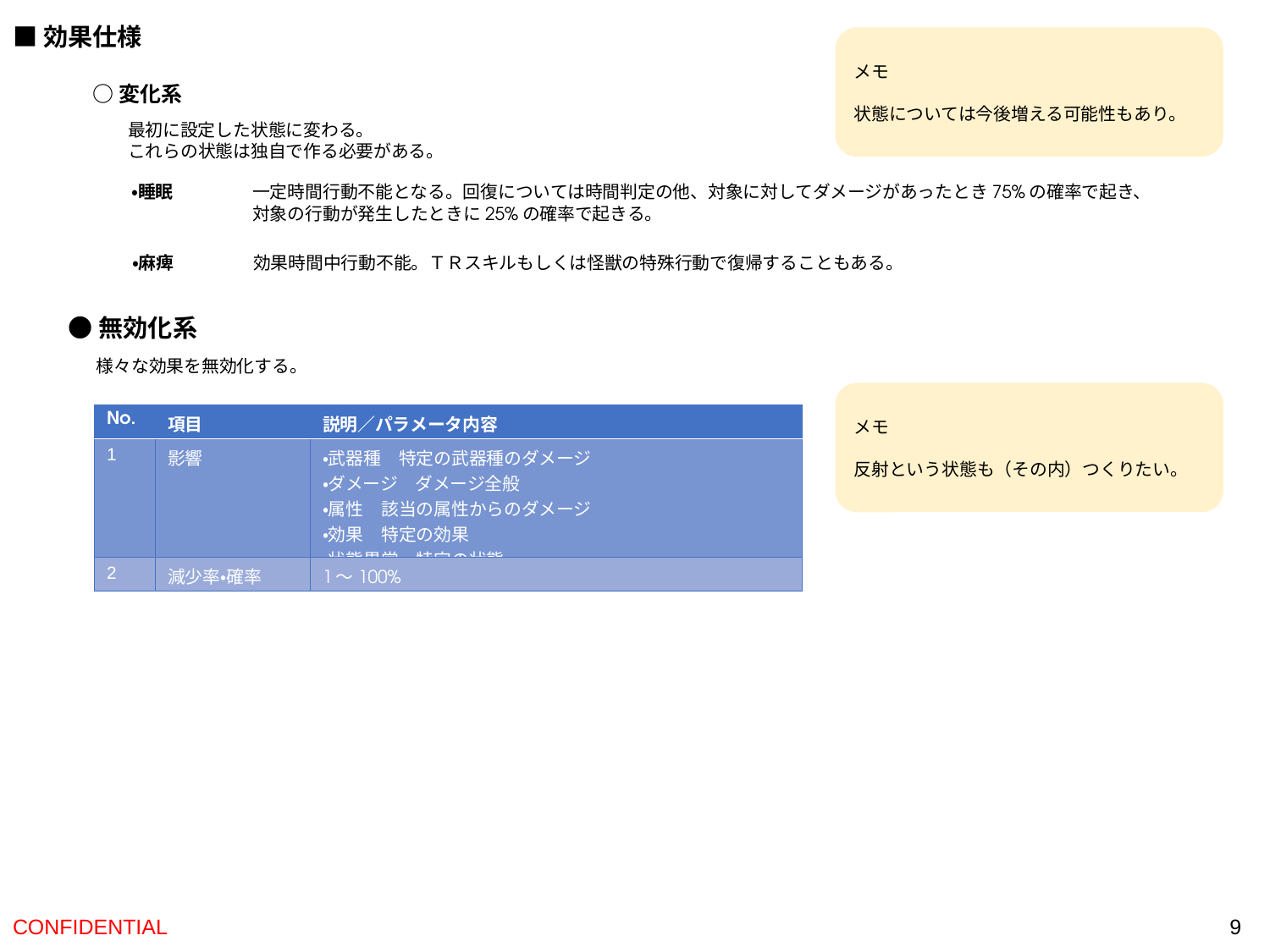

■効果仕様
メモ

状態については今後増える可能性もあり。
○変化系
最初に設定した状態に変わる。
これらの状態は独自で作る必要がある。
・睡眠
一定時間行動不能となる。回復については時間判定の他、対象に対してダメージがあったとき75%の確率で起き、
対象の行動が発生したときに25%の確率で起きる。
・麻痺
効果時間中行動不能。ＴＲスキルもしくは怪獣の特殊行動で復帰することもある。
●無効化系
様々な効果を無効化する。
メモ

反射という状態も（その内）つくりたい。
| No. | 項目 | 説明／パラメータ内容 |
| --- | --- | --- |
| 1 | 影響 | ・武器種　特定の武器種のダメージ ・ダメージ　ダメージ全般 ・属性　該当の属性からのダメージ ・効果　特定の効果 ・状態異常　特定の状態 |
| 2 | 減少率・確率 | 1～100% |
9
CONFIDENTIAL